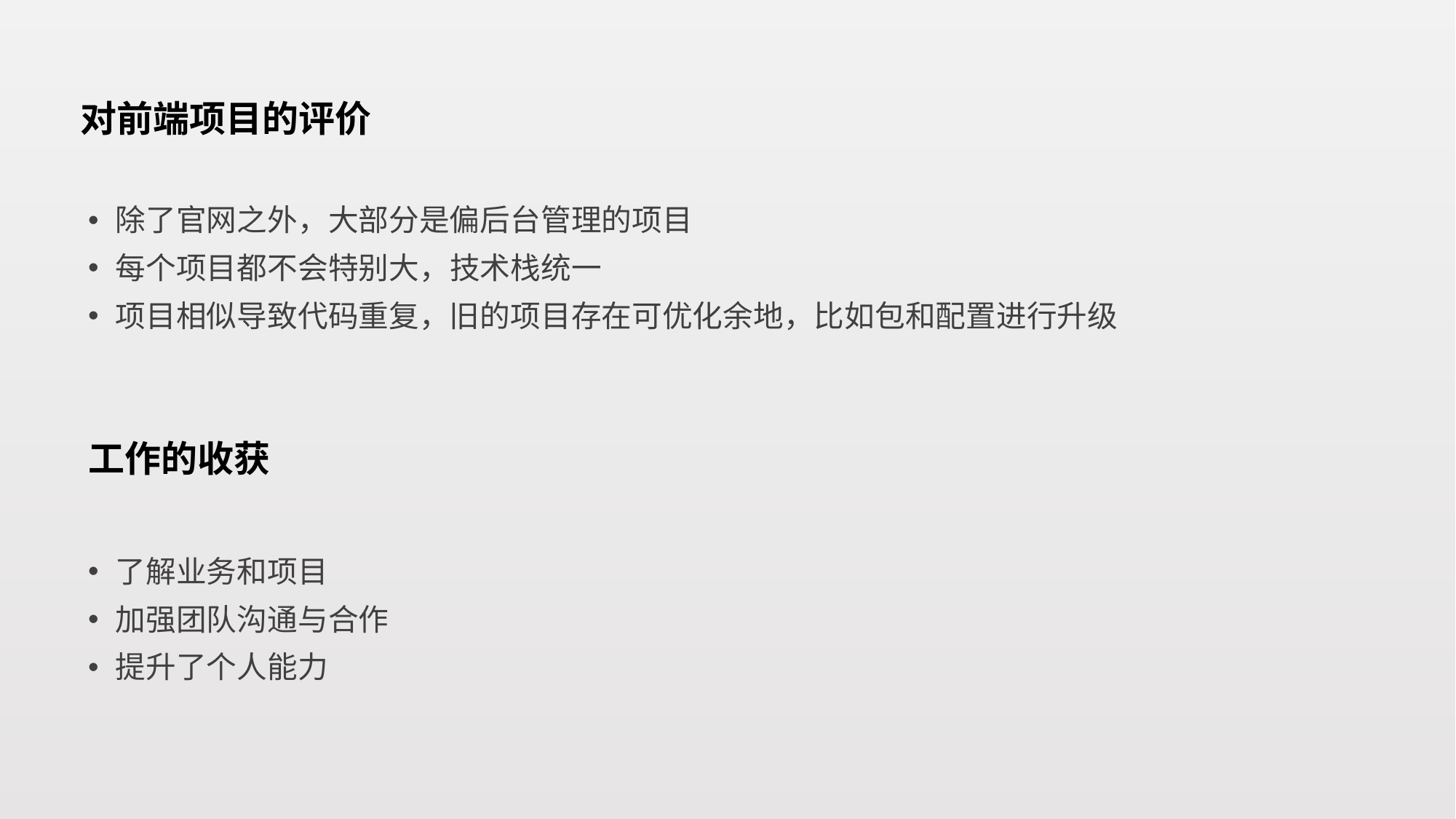

对前端项目的评价
除了官网之外，大部分是偏后台管理的项目
每个项目都不会特别大，技术栈统一
项目相似导致代码重复，旧的项目存在可优化余地，比如包和配置进行升级
# 工作的收获
了解业务和项目
加强团队沟通与合作
提升了个人能力